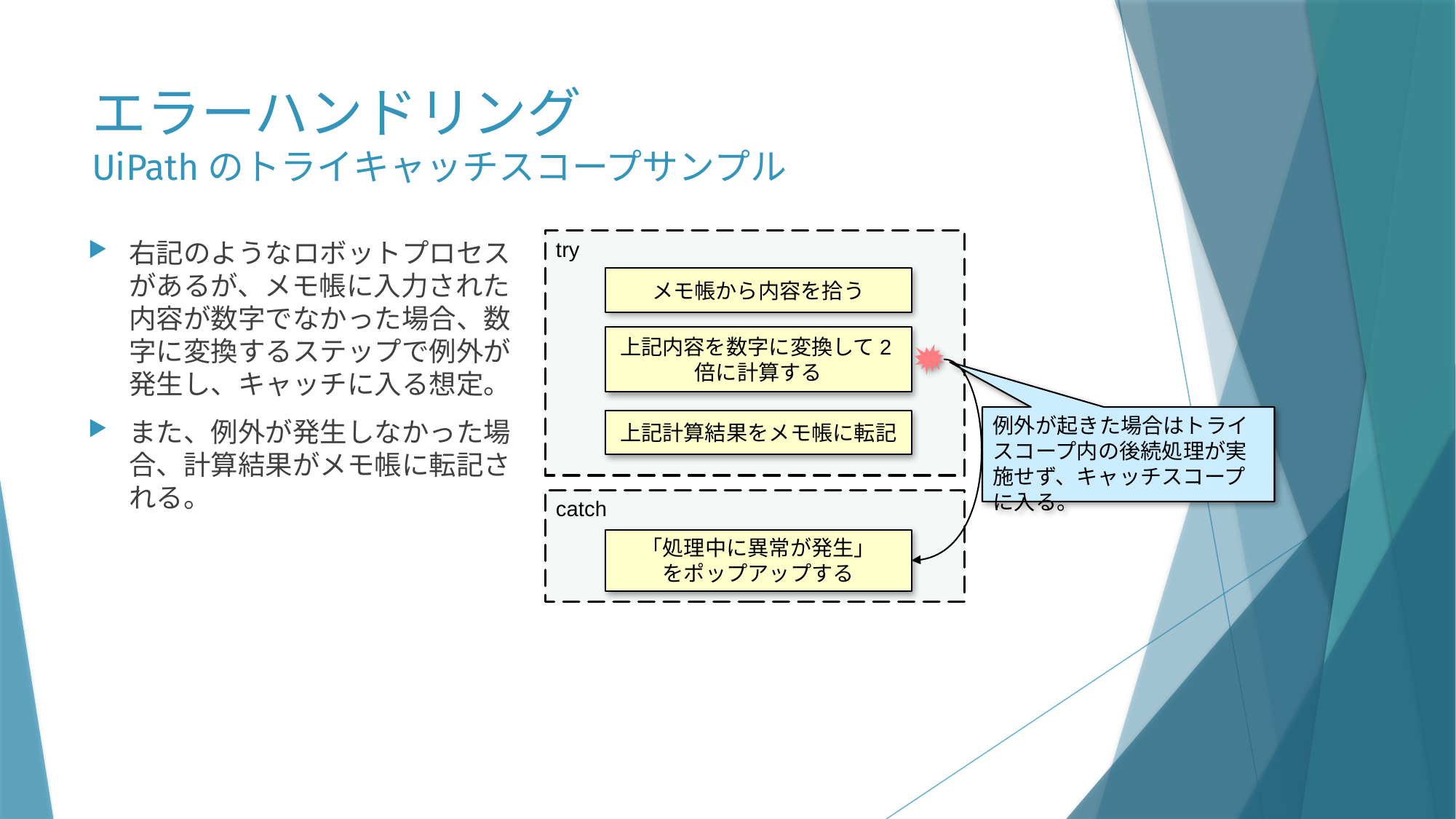

# エラーハンドリング UiPathのトライキャッチスコープサンプル
右記のようなロボットプロセスがあるが、メモ帳に入力された内容が数字でなかった場合、数字に変換するステップで例外が発生し、キャッチに入る想定。
また、例外が発生しなかった場合、計算結果がメモ帳に転記される。
try
メモ帳から内容を拾う
上記内容を数字に変換して2倍に計算する

例外が起きた場合はトライスコープ内の後続処理が実施せず、キャッチスコープに入る。
上記計算結果をメモ帳に転記
catch
「処理中に異常が発生」
をポップアップする